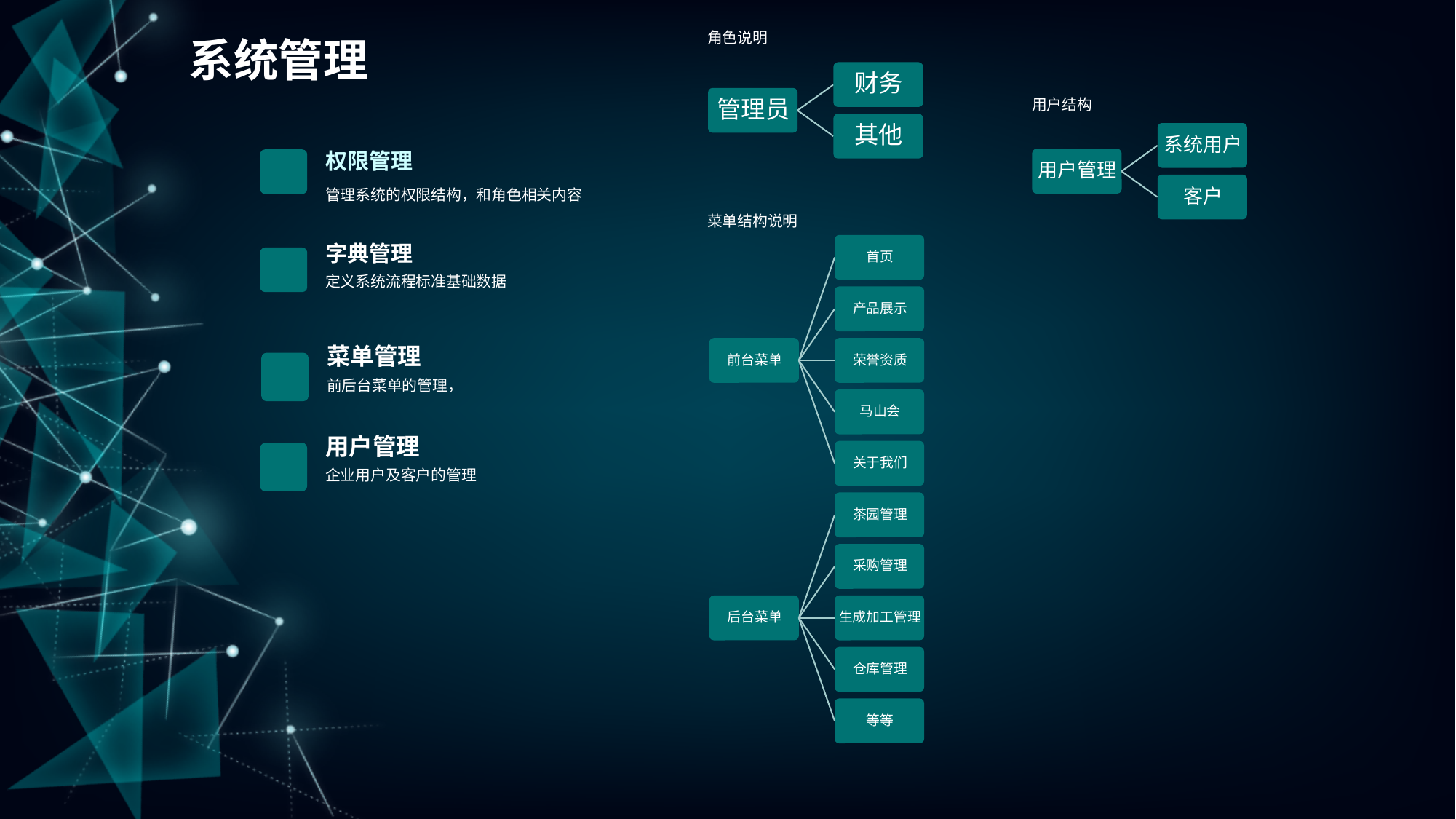

系统管理

角色说明
管理员

财务

其他
用户结构
用户管理

系统用户

客户
权限管理

管理系统的权限结构，和角色相关内容
字典管理

定义系统流程标准基础数据
菜单管理

前后台菜单的管理，
用户管理

企业用户及客户的管理

菜单结构说明
前台菜单

首页

产品展示

荣誉资质

马山会

关于我们
后台菜单

茶园管理

采购管理

生成加工管理

仓库管理

等等